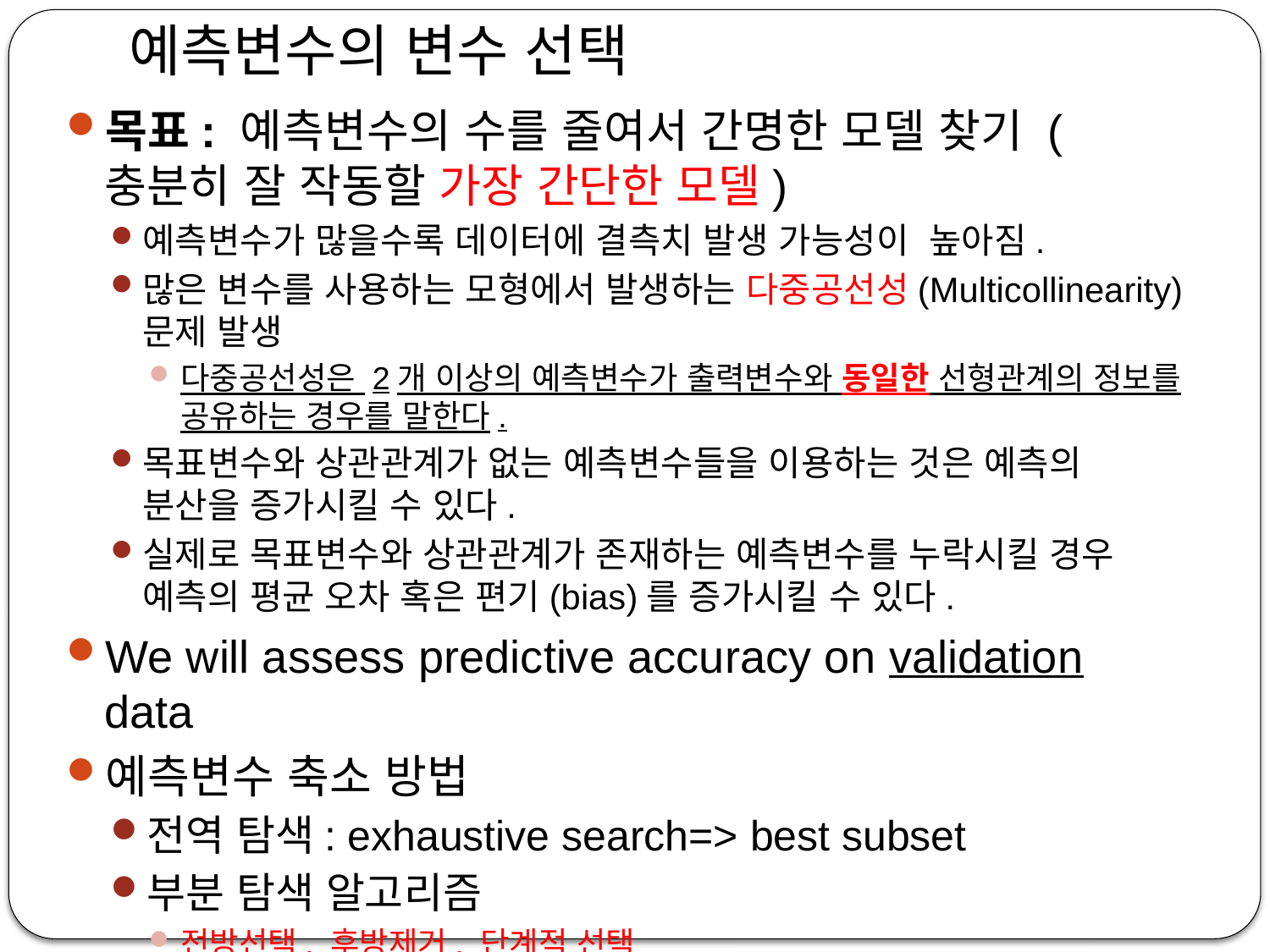

# 예측변수의 변수 선택
목표: 예측변수의 수를 줄여서 간명한 모델 찾기 (충분히 잘 작동할 가장 간단한 모델)
예측변수가 많을수록 데이터에 결측치 발생 가능성이  높아짐.
많은 변수를 사용하는 모형에서 발생하는 다중공선성(Multicollinearity) 문제 발생
다중공선성은 2개 이상의 예측변수가 출력변수와 동일한 선형관계의 정보를 공유하는 경우를 말한다.
목표변수와 상관관계가 없는 예측변수들을 이용하는 것은 예측의 분산을 증가시킬 수 있다.
실제로 목표변수와 상관관계가 존재하는 예측변수를 누락시킬 경우 예측의 평균 오차 혹은 편기(bias)를 증가시킬 수 있다.
We will assess predictive accuracy on validation data
예측변수 축소 방법
전역 탐색: exhaustive search=> best subset
부분 탐색 알고리즘
전방선택, 후방제거, 단계적 선택